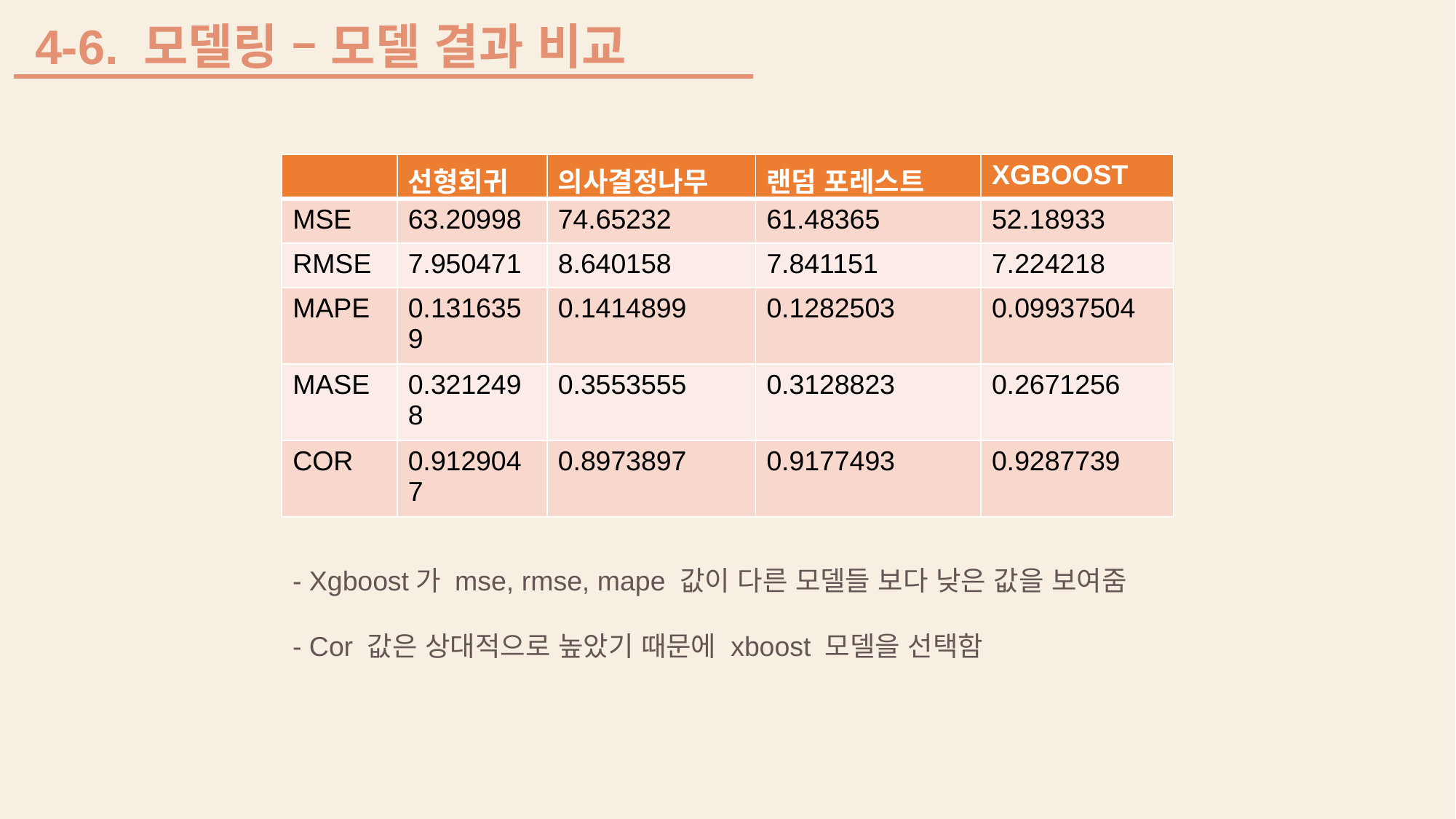

4-6. 모델링 – 모델 결과 비교
|  | 선형회귀 | 의사결정나무 | 랜덤 포레스트 | XGBOOST |
| --- | --- | --- | --- | --- |
| MSE | 63.20998 | 74.65232 | 61.48365 | 52.18933 |
| RMSE | 7.950471 | 8.640158 | 7.841151 | 7.224218 |
| MAPE | 0.1316359 | 0.1414899 | 0.1282503 | 0.09937504 |
| MASE | 0.3212498 | 0.3553555 | 0.3128823 | 0.2671256 |
| COR | 0.9129047 | 0.8973897 | 0.9177493 | 0.9287739 |
- Xgboost가 mse, rmse, mape 값이 다른 모델들 보다 낮은 값을 보여줌
- Cor 값은 상대적으로 높았기 때문에 xboost 모델을 선택함